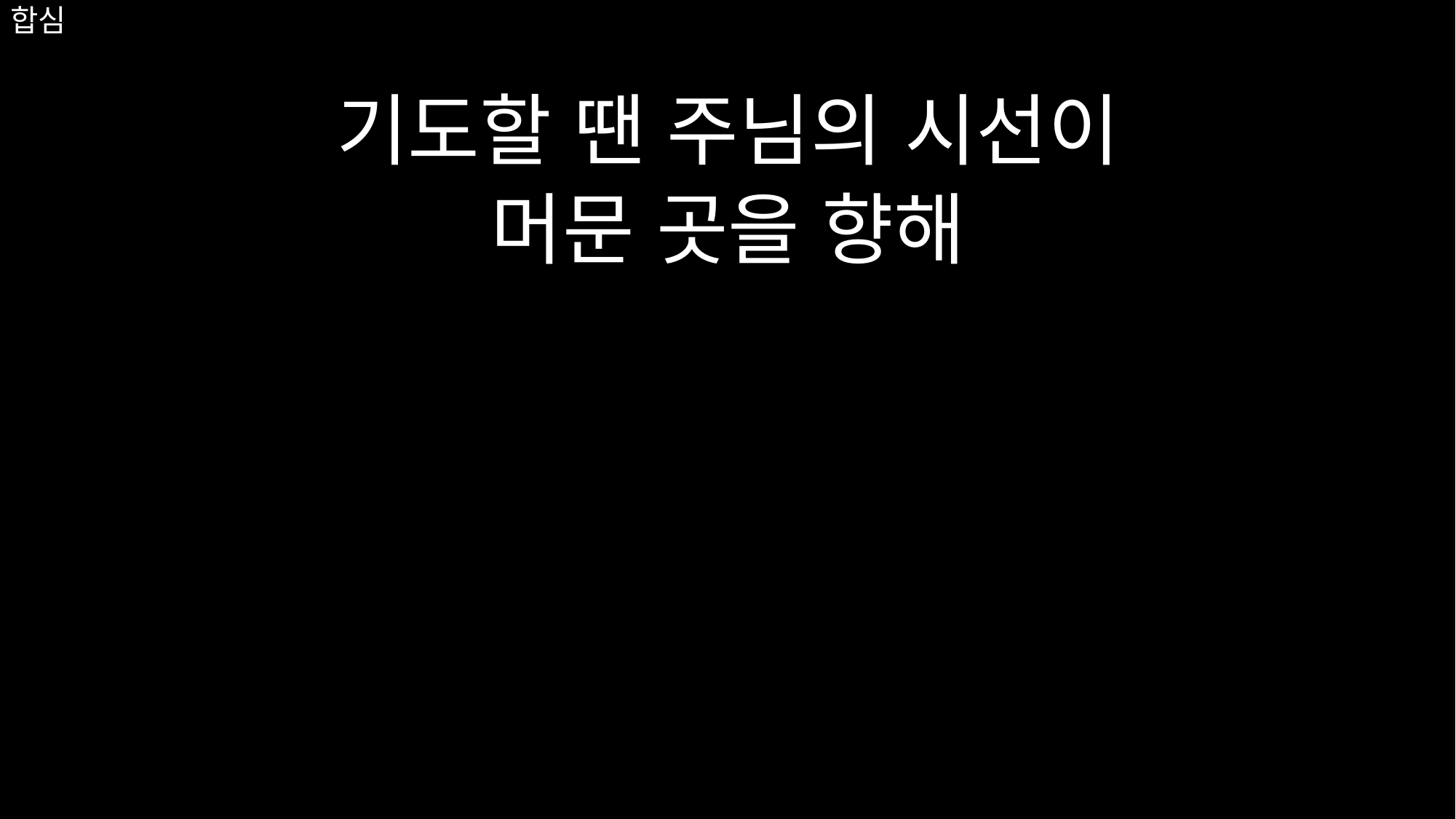

기도할 땐 주님의 시선이
머문 곳을 향해

# 합심